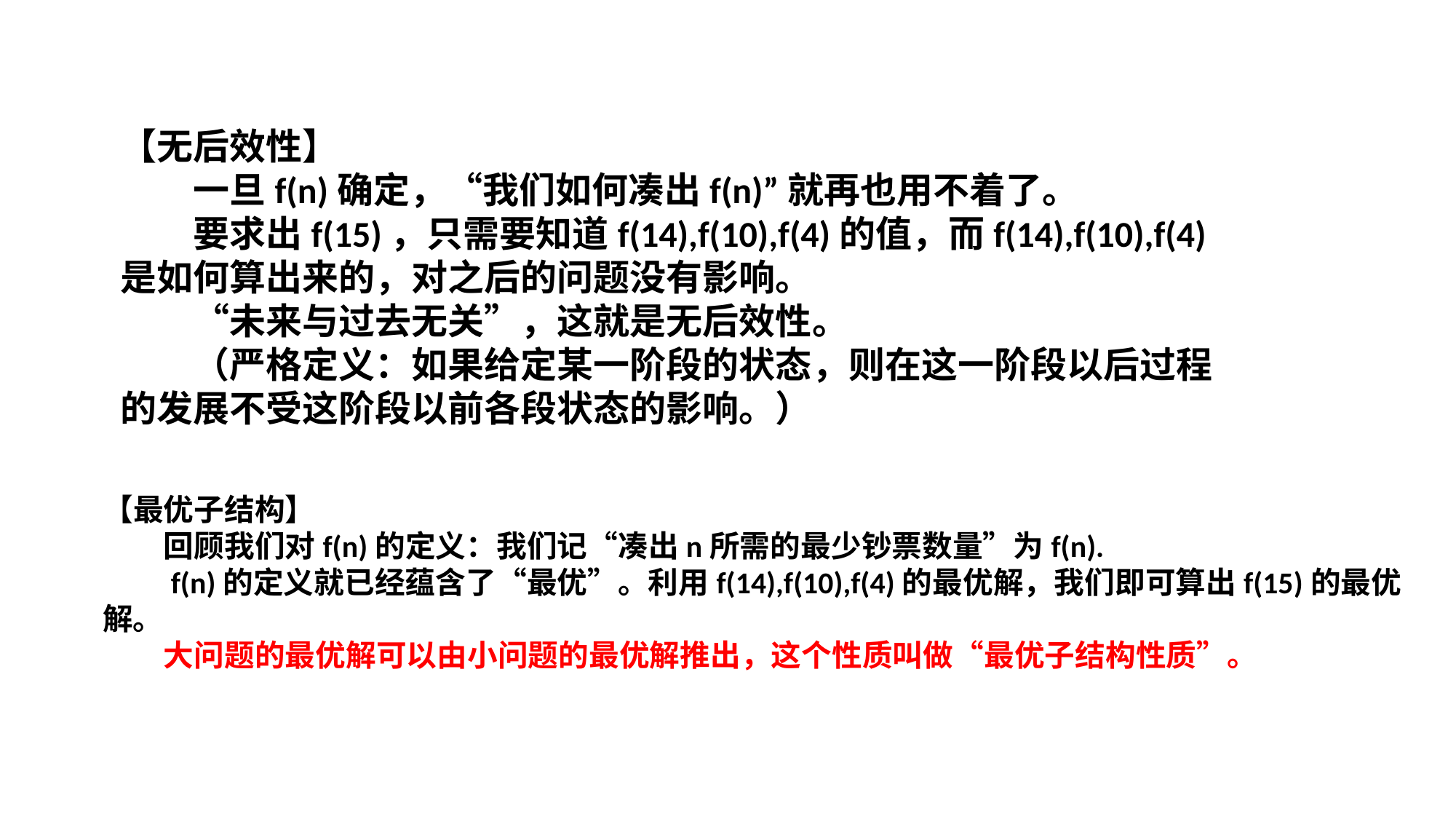

【无后效性】
　　一旦f(n)确定，“我们如何凑出f(n)”就再也用不着了。
　　要求出f(15)，只需要知道f(14),f(10),f(4)的值，而f(14),f(10),f(4)是如何算出来的，对之后的问题没有影响。
　　“未来与过去无关”，这就是无后效性。
　　（严格定义：如果给定某一阶段的状态，则在这一阶段以后过程的发展不受这阶段以前各段状态的影响。）

【最优子结构】
　　回顾我们对f(n)的定义：我们记“凑出n所需的最少钞票数量”为f(n).
　　f(n)的定义就已经蕴含了“最优”。利用f(14),f(10),f(4)的最优解，我们即可算出f(15)的最优解。
　　大问题的最优解可以由小问题的最优解推出，这个性质叫做“最优子结构性质”。